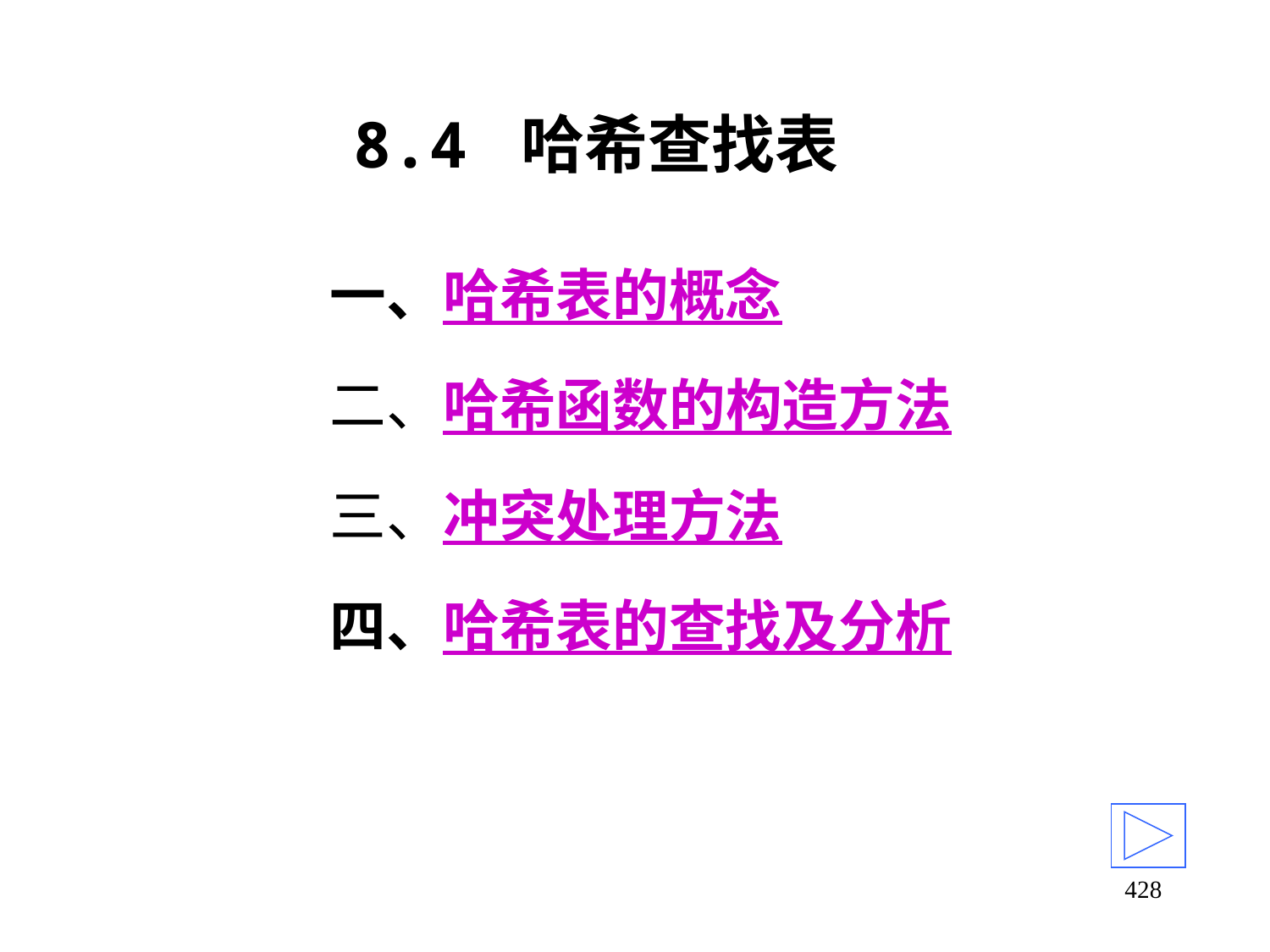

# 8.4 哈希查找表
一、哈希表的概念
二、哈希函数的构造方法
三、冲突处理方法
四、哈希表的查找及分析

428